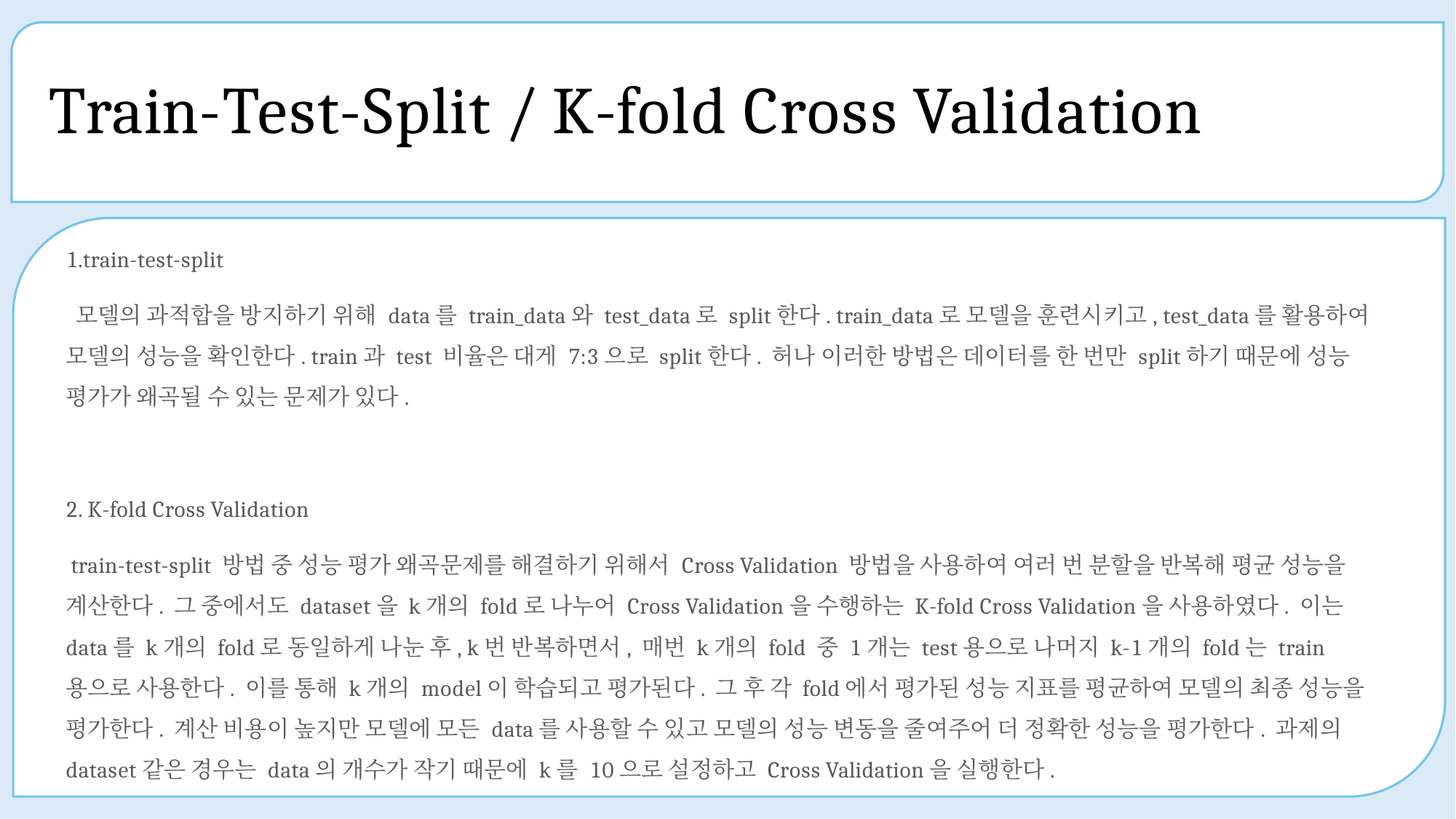

# Train-Test-Split / K-fold Cross Validation

1.train-test-split
 모델의 과적합을 방지하기 위해 data를 train_data와 test_data로 split한다. train_data로 모델을 훈련시키고, test_data를 활용하여 모델의 성능을 확인한다. train과 test 비율은 대게 7:3으로 split한다. 허나 이러한 방법은 데이터를 한 번만 split하기 때문에 성능 평가가 왜곡될 수 있는 문제가 있다.

2. K-fold Cross Validation
 train-test-split 방법 중 성능 평가 왜곡문제를 해결하기 위해서 Cross Validation 방법을 사용하여 여러 번 분할을 반복해 평균 성능을 계산한다. 그 중에서도 dataset을 k개의 fold로 나누어 Cross Validation을 수행하는 K-fold Cross Validation을 사용하였다. 이는 data를 k개의 fold로 동일하게 나눈 후, k번 반복하면서, 매번 k개의 fold 중 1개는 test용으로 나머지 k-1개의 fold는 train용으로 사용한다. 이를 통해 k개의 model이 학습되고 평가된다. 그 후 각 fold에서 평가된 성능 지표를 평균하여 모델의 최종 성능을 평가한다. 계산 비용이 높지만 모델에 모든 data를 사용할 수 있고 모델의 성능 변동을 줄여주어 더 정확한 성능을 평가한다. 과제의 dataset같은 경우는 data의 개수가 작기 때문에 k를 10으로 설정하고 Cross Validation을 실행한다.